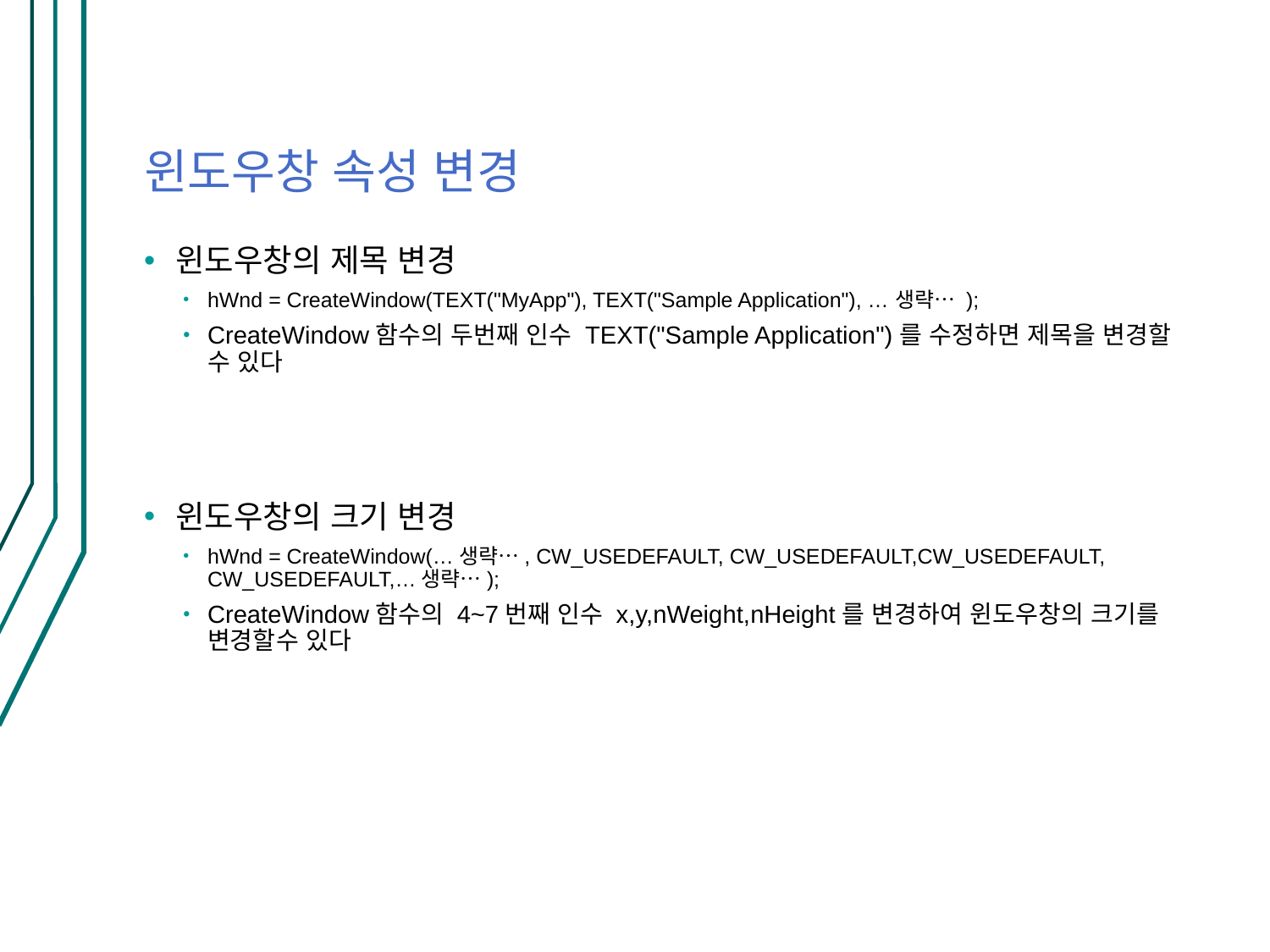

# 윈도우창 속성 변경
윈도우창의 제목 변경
hWnd = CreateWindow(TEXT("MyApp"), TEXT("Sample Application"), …생략… );
CreateWindow함수의 두번째 인수 TEXT("Sample Application")를 수정하면 제목을 변경할 수 있다

윈도우창의 크기 변경
hWnd = CreateWindow(…생략…, CW_USEDEFAULT, CW_USEDEFAULT,CW_USEDEFAULT, CW_USEDEFAULT,…생략…);
CreateWindow함수의 4~7번째 인수 x,y,nWeight,nHeight를 변경하여 윈도우창의 크기를 변경할수 있다